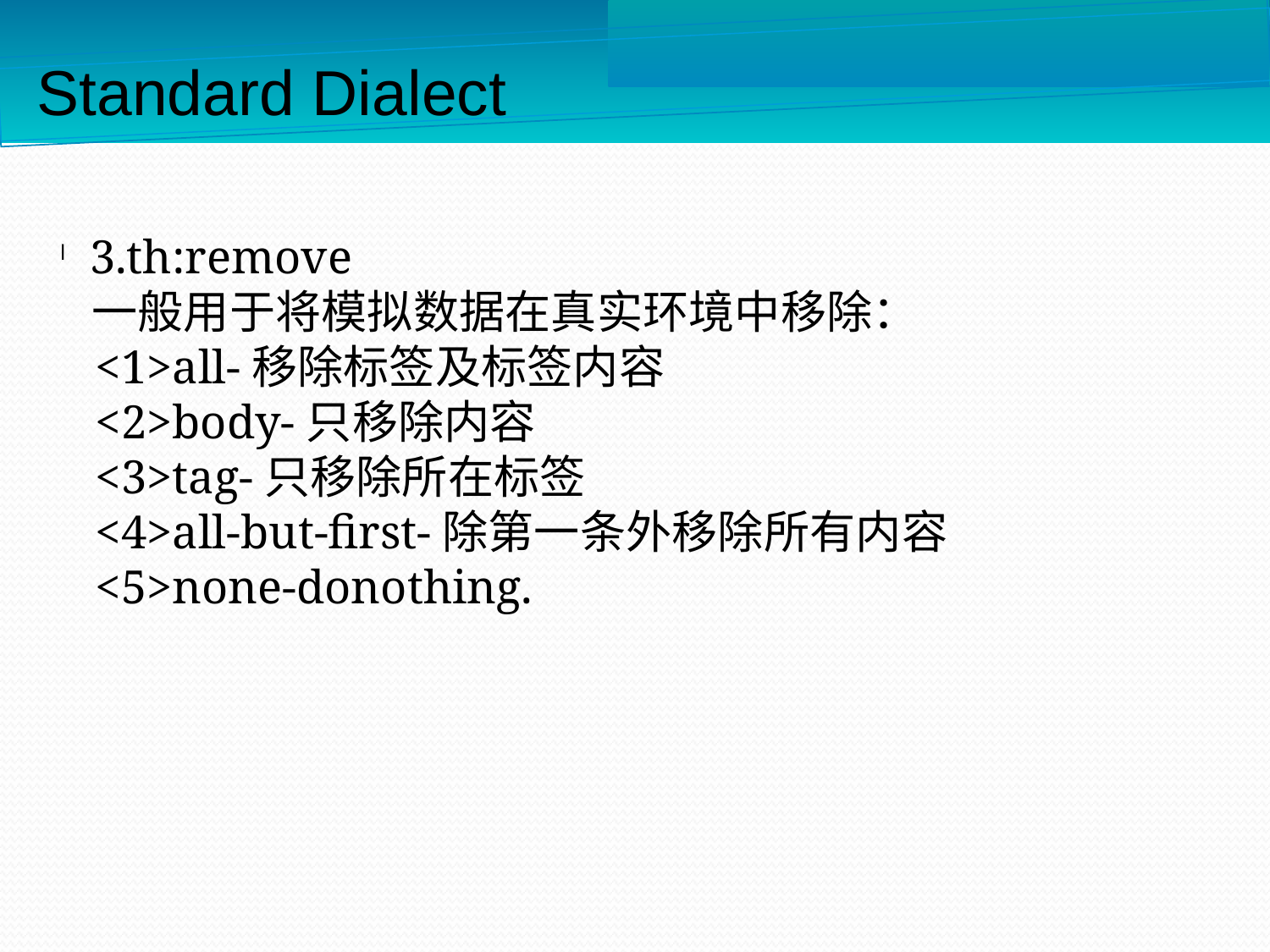

Standard Dialect

3.th:remove
  一般用于将模拟数据在真实环境中移除：
   <1>all-移除标签及标签内容
   <2>body-只移除内容
   <3>tag-只移除所在标签
   <4>all-but-first-除第一条外移除所有内容
   <5>none-donothing.